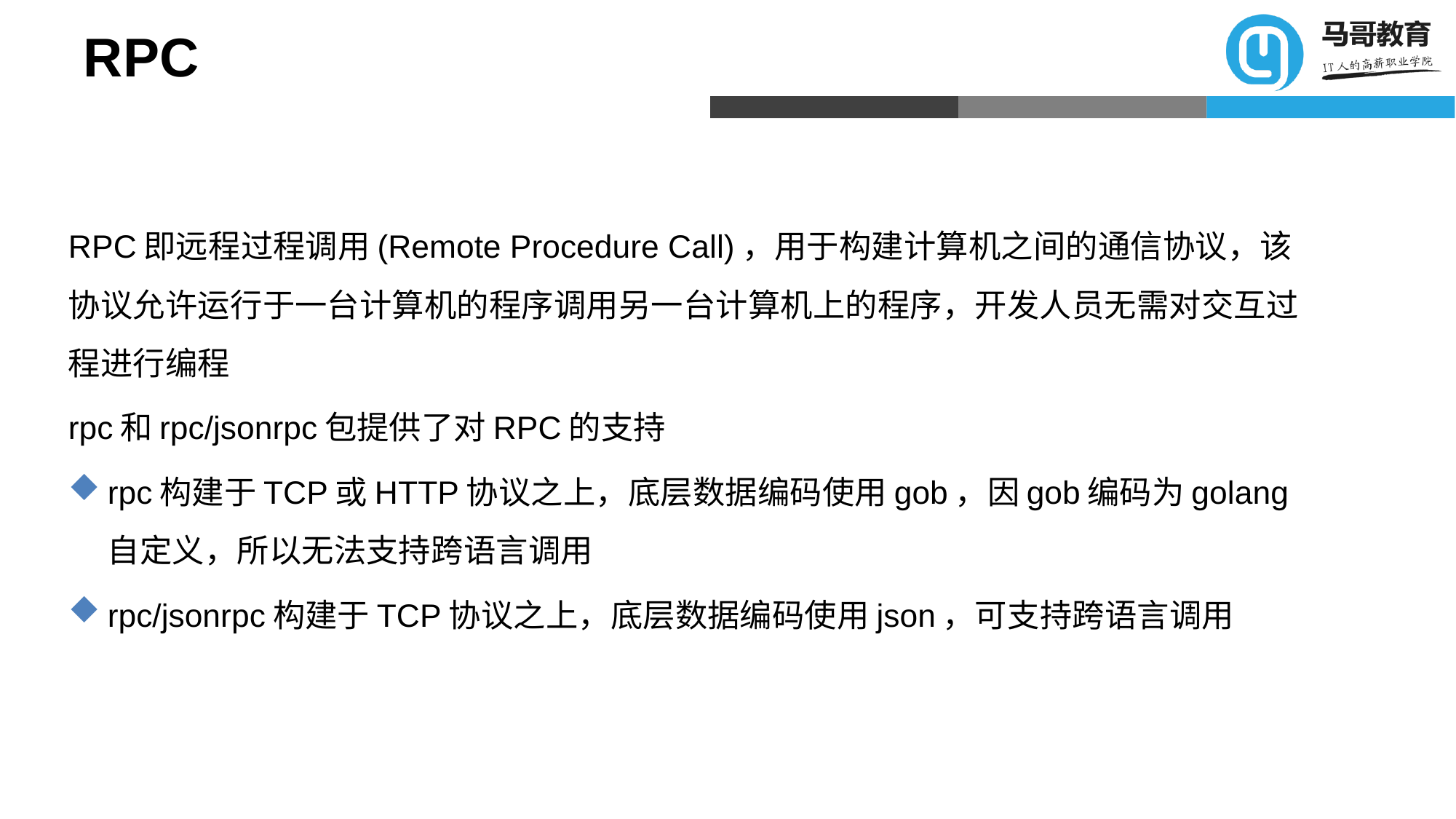

# RPC
RPC即远程过程调用(Remote Procedure Call)，用于构建计算机之间的通信协议，该协议允许运行于一台计算机的程序调用另一台计算机上的程序，开发人员无需对交互过程进行编程
rpc和rpc/jsonrpc包提供了对RPC的支持
rpc构建于TCP或HTTP协议之上，底层数据编码使用gob，因gob编码为golang自定义，所以无法支持跨语言调用
rpc/jsonrpc构建于TCP协议之上，底层数据编码使用json，可支持跨语言调用